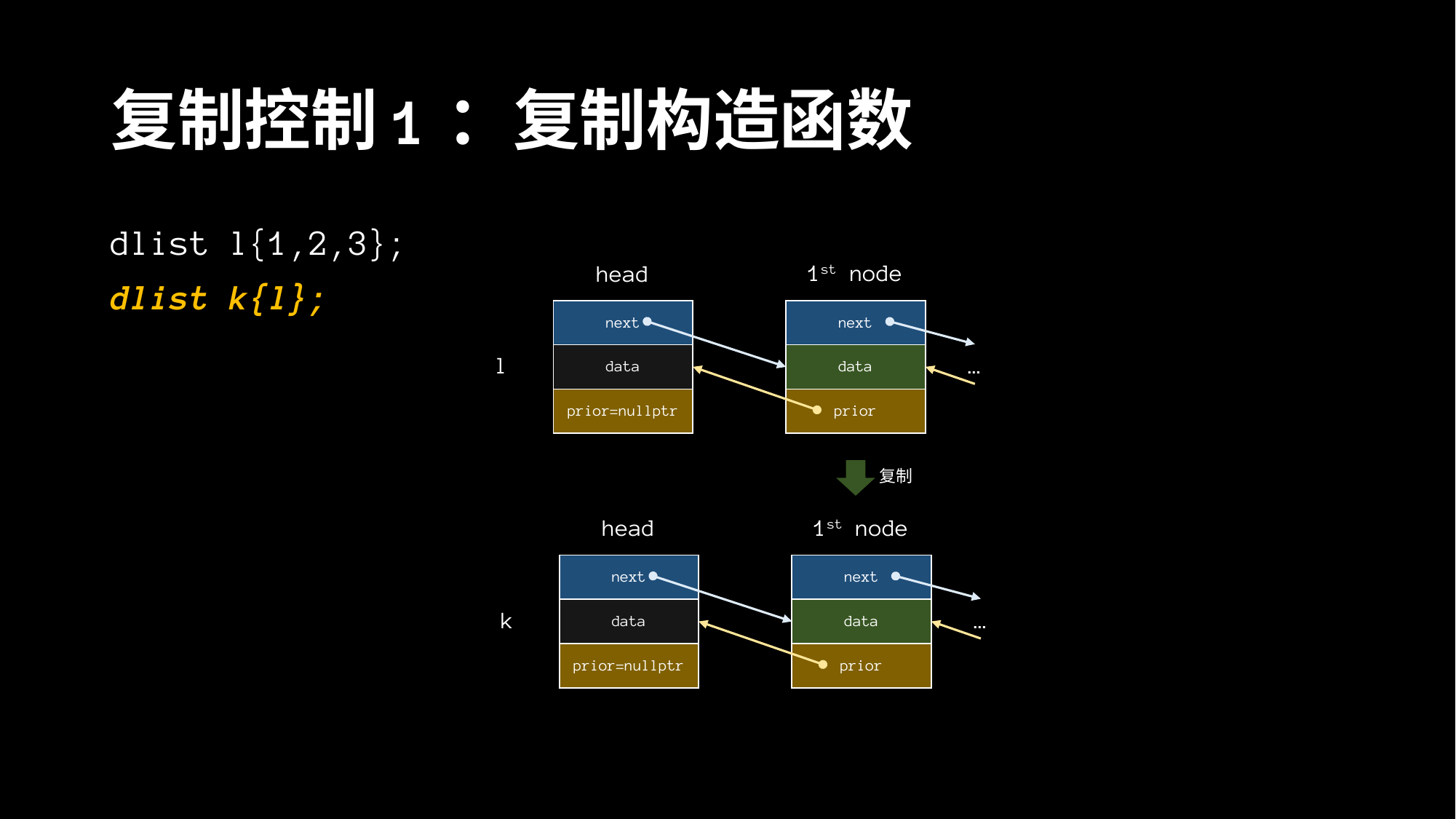

# 复制控制1：复制构造函数
dlist l{1,2,3};
dlist k{l};
1st node
head
| next |
| --- |
| data |
| prior=nullptr |
| next |
| --- |
| data |
| prior |
l
…

复制
1st node
head
| next |
| --- |
| data |
| prior=nullptr |
| next |
| --- |
| data |
| prior |
k
…